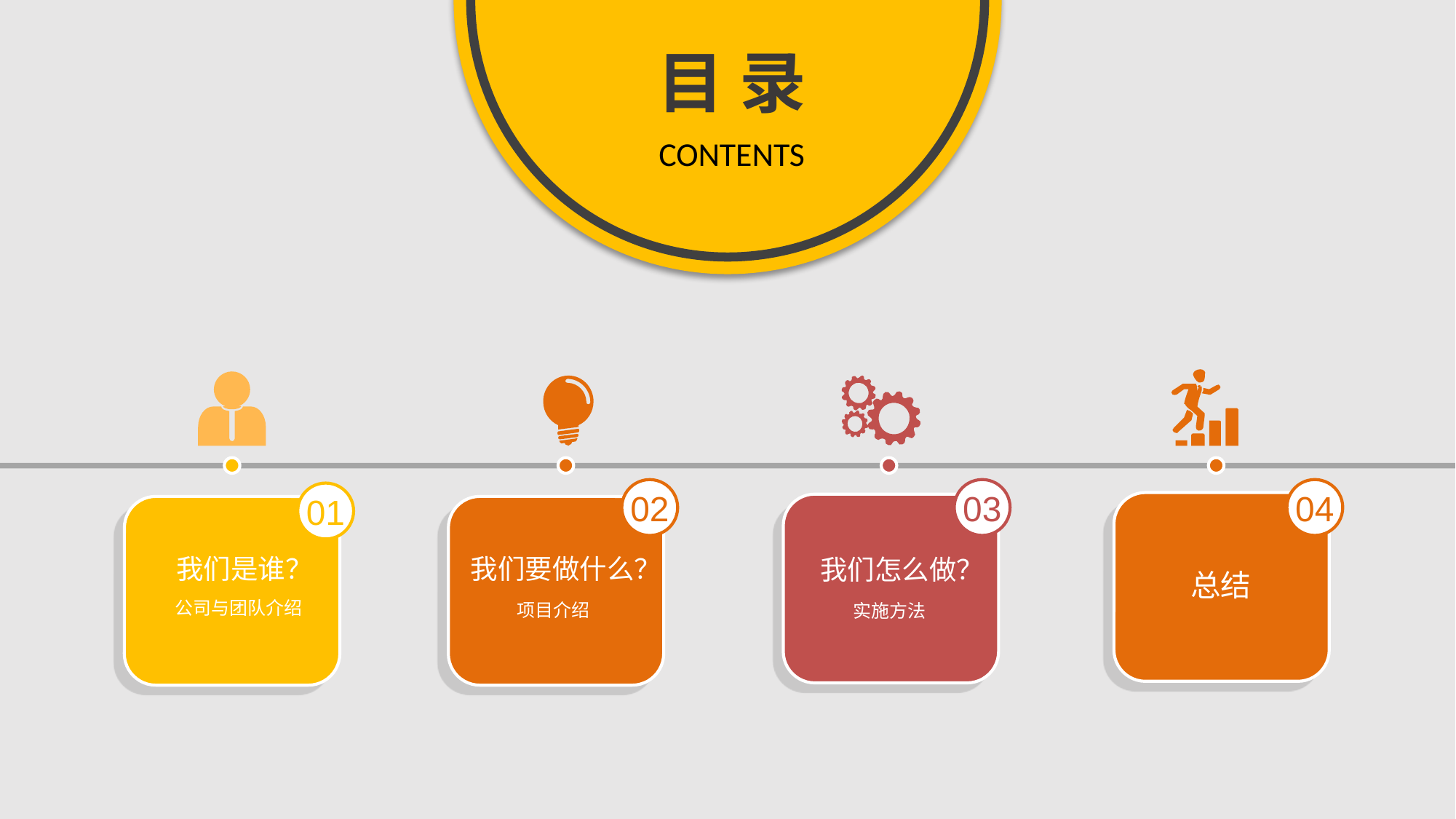

目 录
CONTENTS

03
04
02
01

我们是谁？
我们要做什么？
我们怎么做？
总结
公司与团队介绍
项目介绍
实施方法